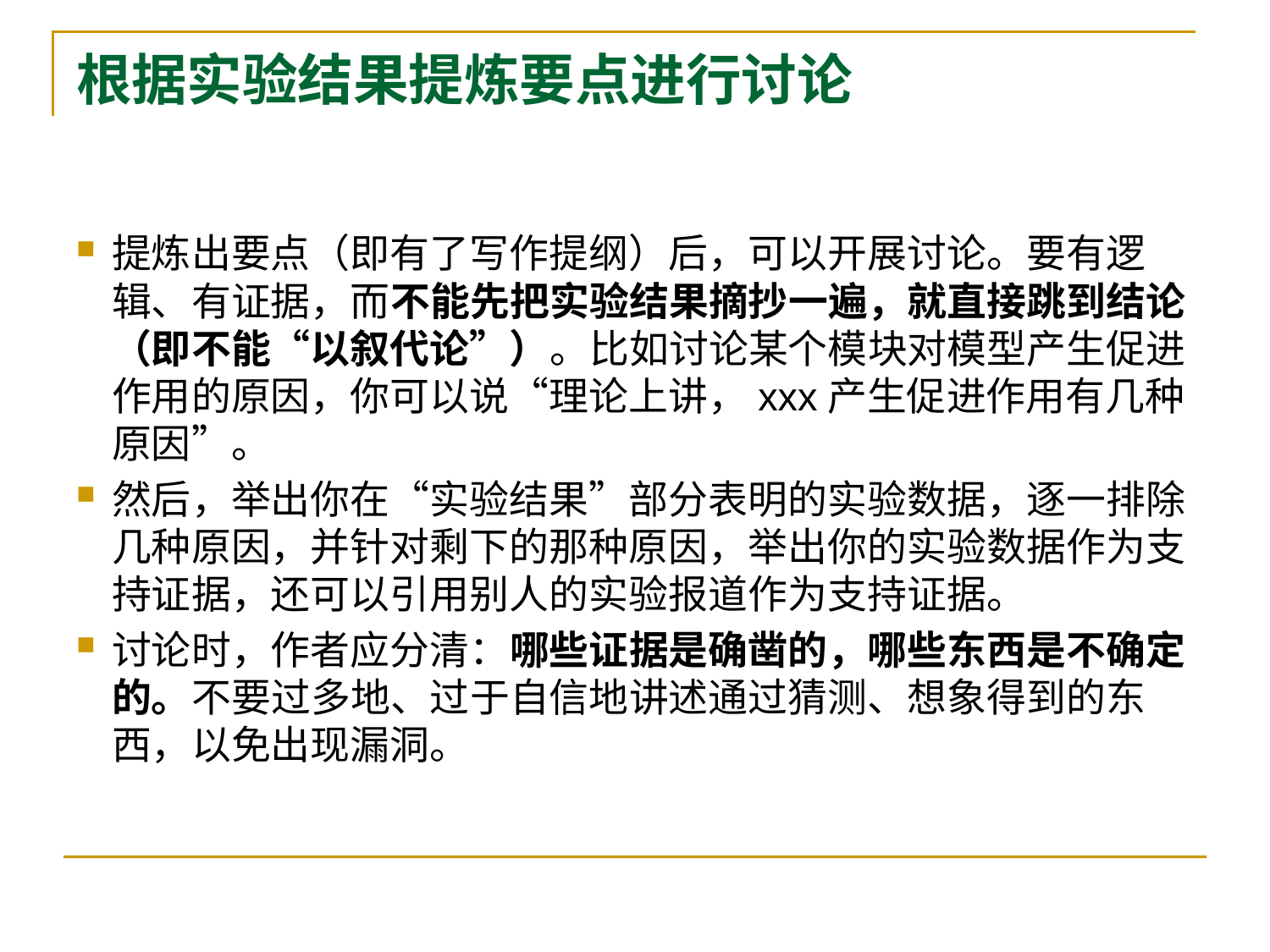

# 根据实验结果提炼要点进行讨论
提炼出要点（即有了写作提纲）后，可以开展讨论。要有逻辑、有证据，而不能先把实验结果摘抄一遍，就直接跳到结论（即不能“以叙代论”）。比如讨论某个模块对模型产生促进作用的原因，你可以说“理论上讲，xxx产生促进作用有几种原因”。
然后，举出你在“实验结果”部分表明的实验数据，逐一排除几种原因，并针对剩下的那种原因，举出你的实验数据作为支持证据，还可以引用别人的实验报道作为支持证据。
讨论时，作者应分清：哪些证据是确凿的，哪些东西是不确定的。不要过多地、过于自信地讲述通过猜测、想象得到的东西，以免出现漏洞。